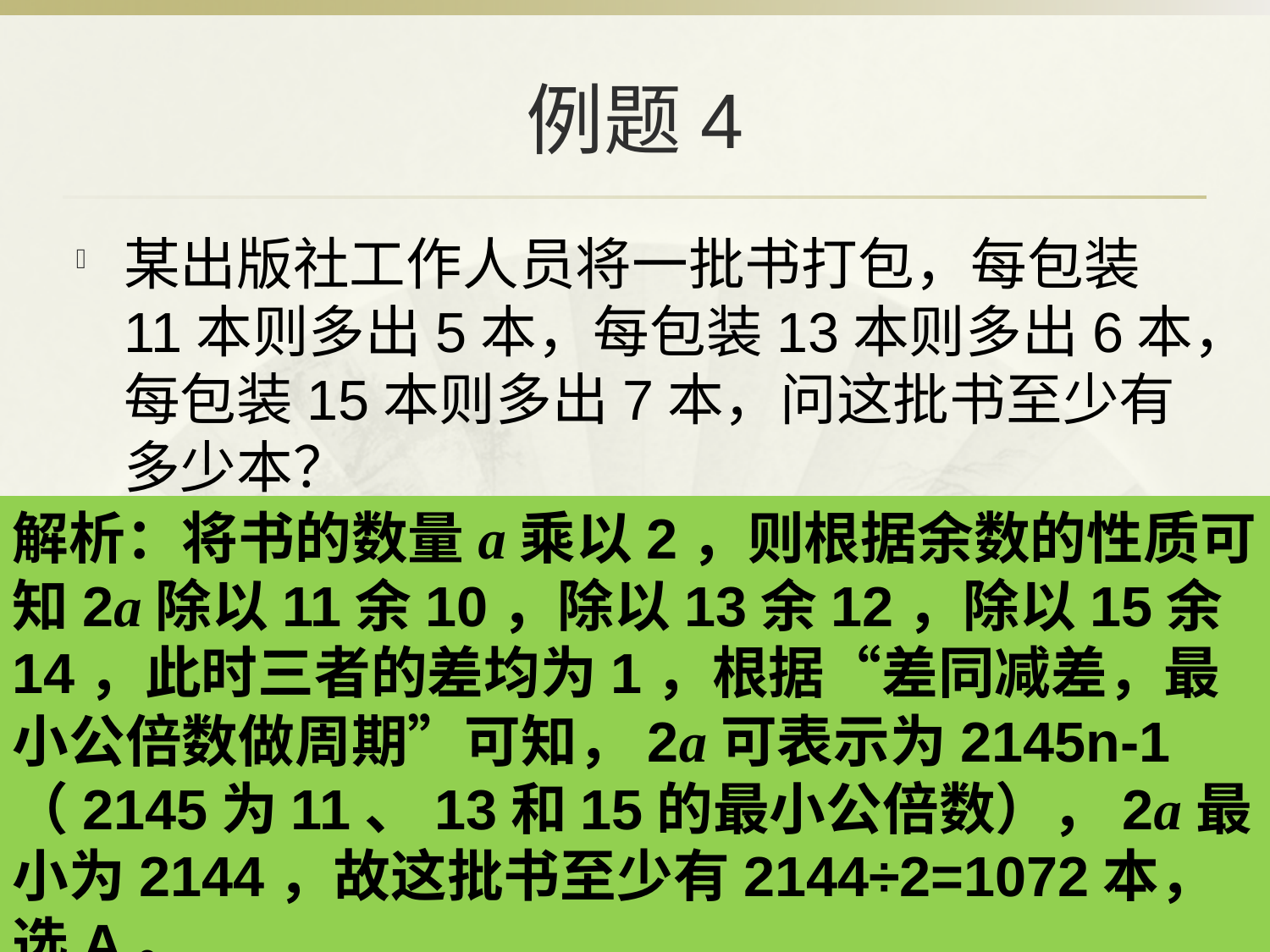

# 例题4
某出版社工作人员将一批书打包，每包装11本则多出5本，每包装13本则多出6本，每包装15本则多出7本，问这批书至少有多少本？
A．1072   B．2144     C．2145    D．3217
观察发现，余不同、差不同、和不同，但是我们可以将书的数量乘2，如此构造出差同的情况。
解析：将书的数量a乘以2，则根据余数的性质可知2a除以11余10，除以13余12，除以15余14，此时三者的差均为1，根据“差同减差，最小公倍数做周期”可知，2a可表示为2145n-1（2145为11、13和15的最小公倍数），2a最小为2144，故这批书至少有2144÷2=1072本，选A。